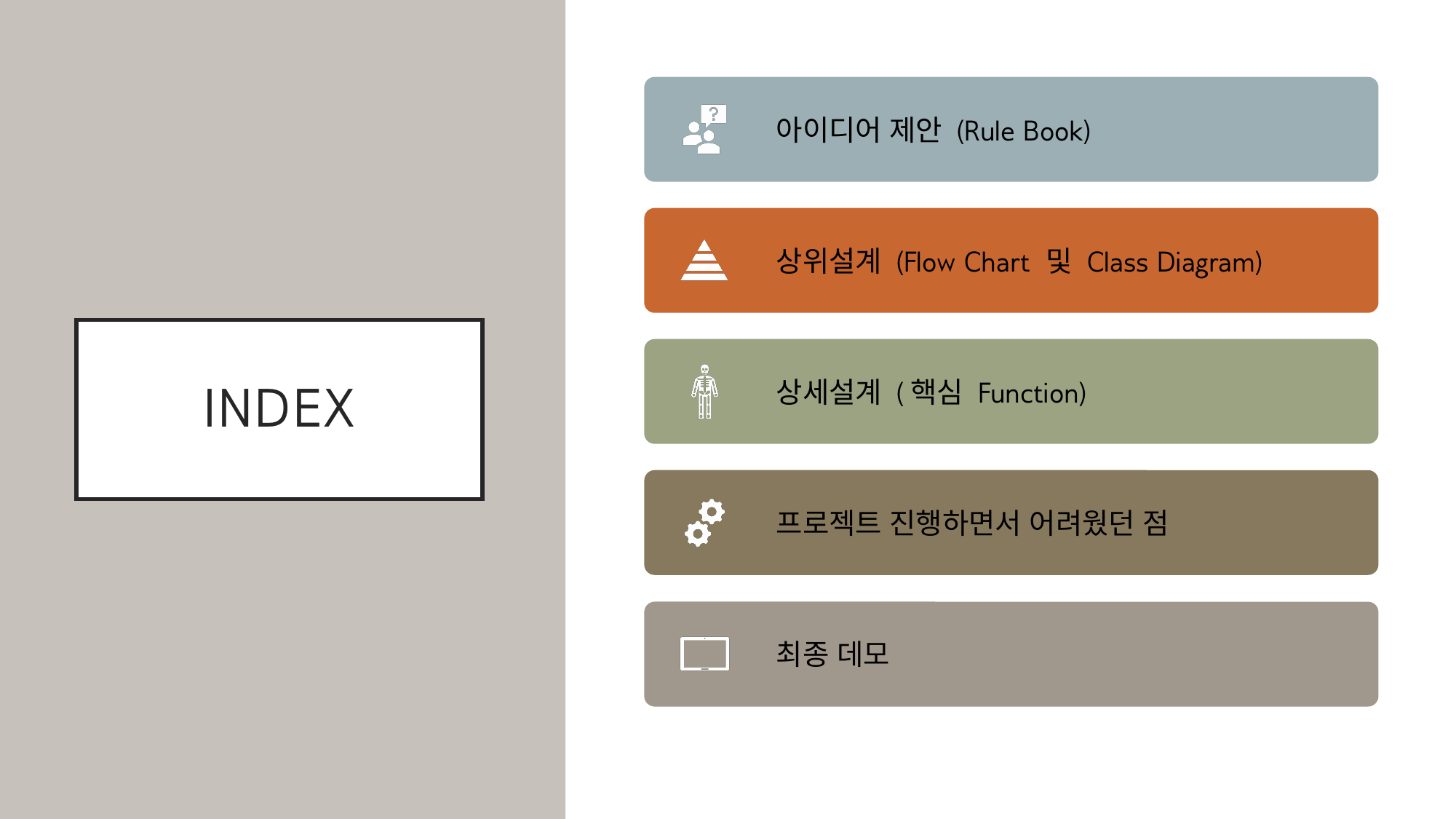

아이디어 제안 (Rule Book)
상위설계 (Flow Chart 및 Class Diagram)
상세설계 (핵심 Function)
프로젝트 진행하면서 어려웠던 점
최종 데모
# Index